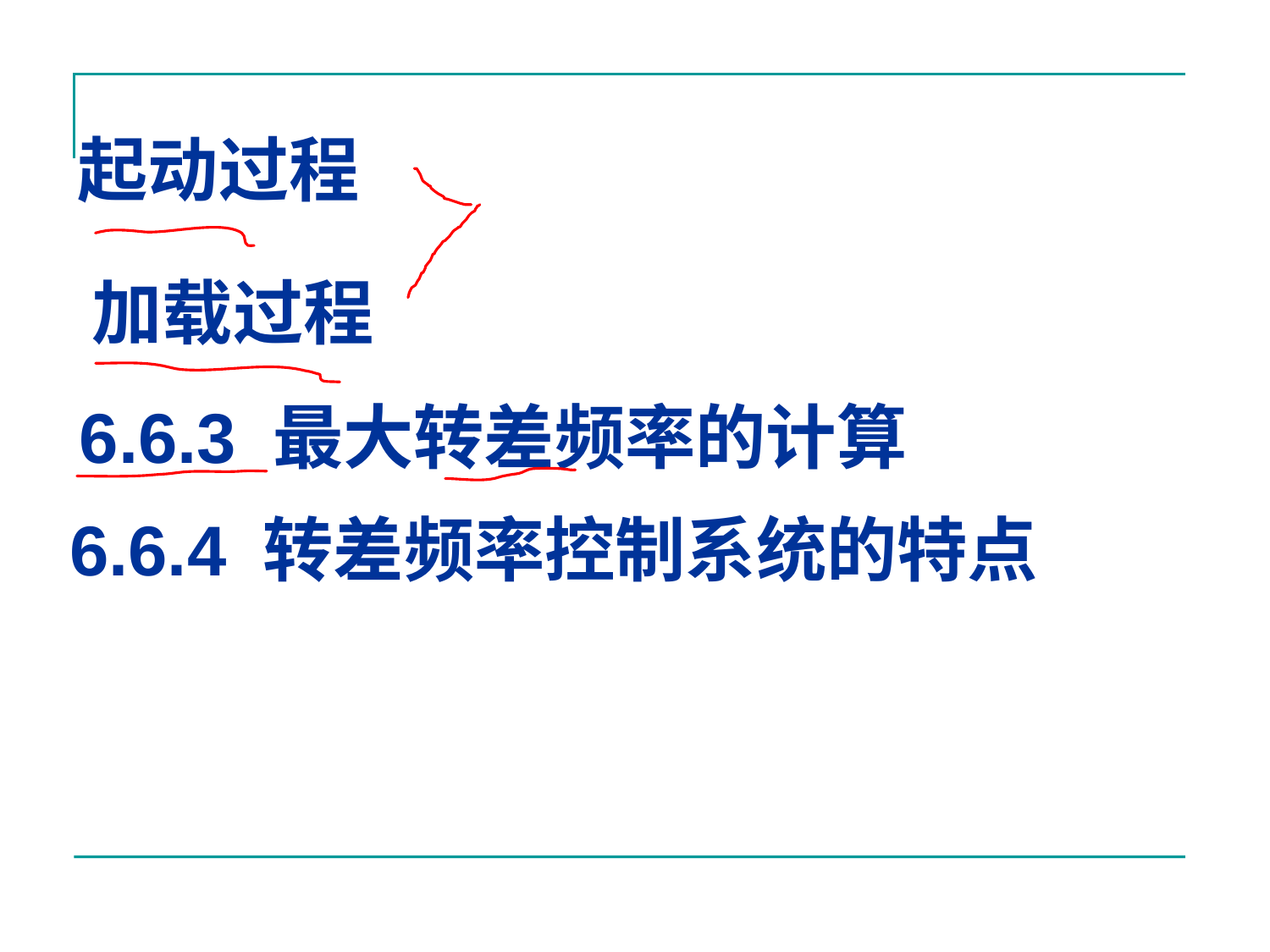

# 起动过程
加载过程
6.6.3 最大转差频率的计算

6.6.4 转差频率控制系统的特点